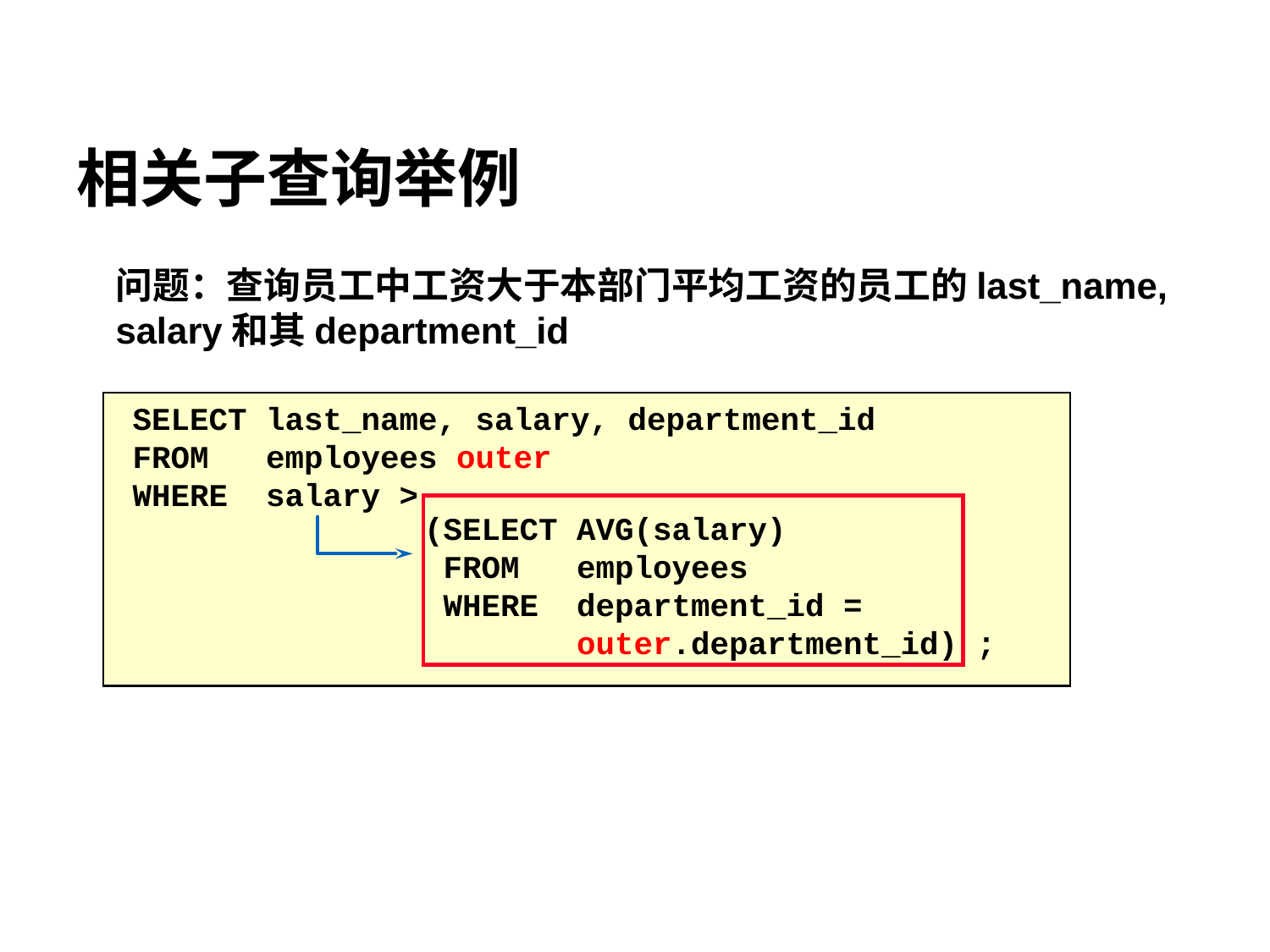

# 相关子查询举例
问题：查询员工中工资大于本部门平均工资的员工的last_name,
salary和其department_id

SELECT last_name, salary, department_id
FROM   employees outer
WHERE  salary >
(SELECT AVG(salary)
 FROM   employees
 WHERE  department_id =
        outer.department_id) ;